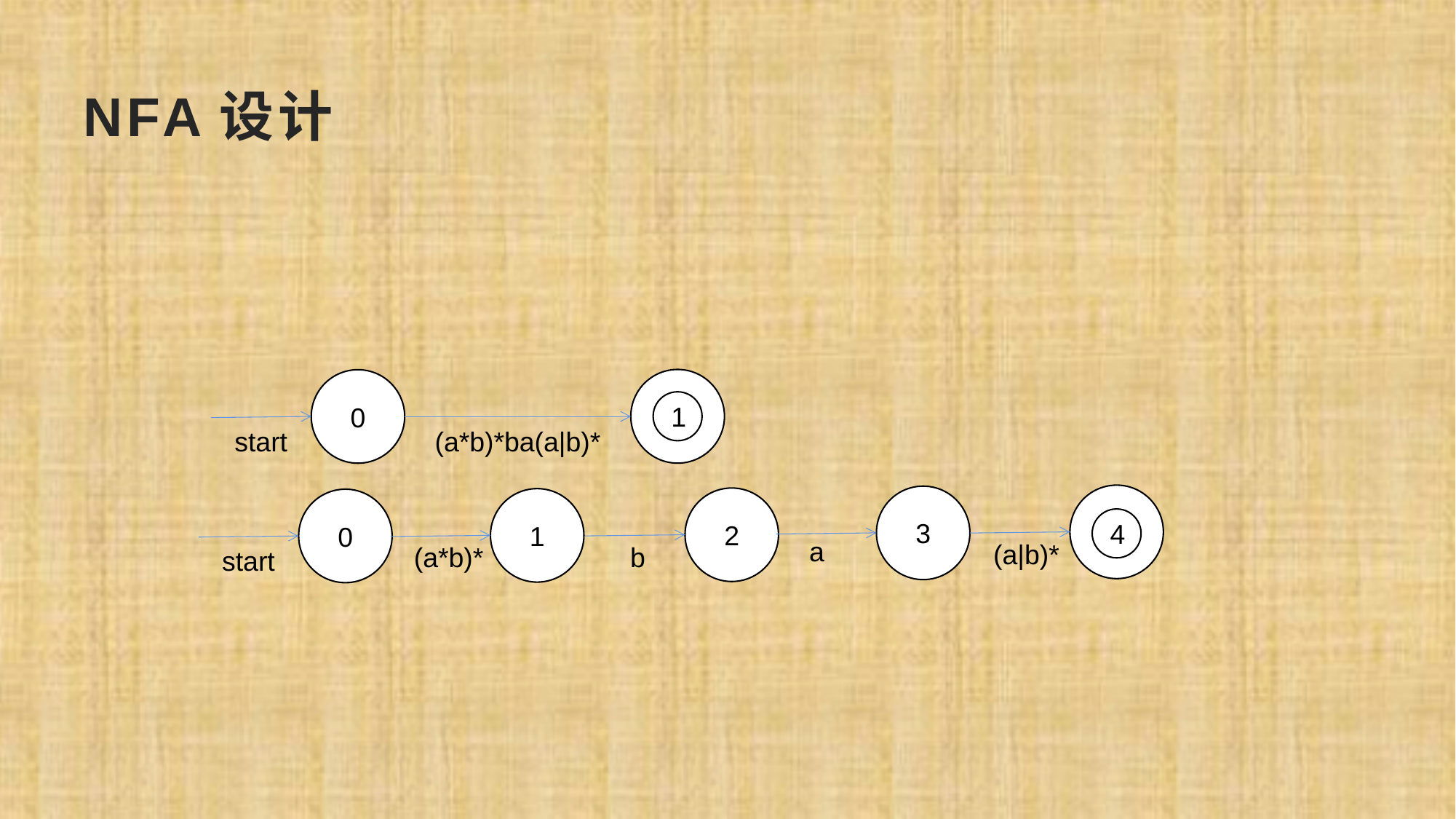

# NFA设计

0
1
(a*b)*ba(a|b)*
start
0
3
2
1
0
4
a
(a|b)*
(a*b)*
   b
start